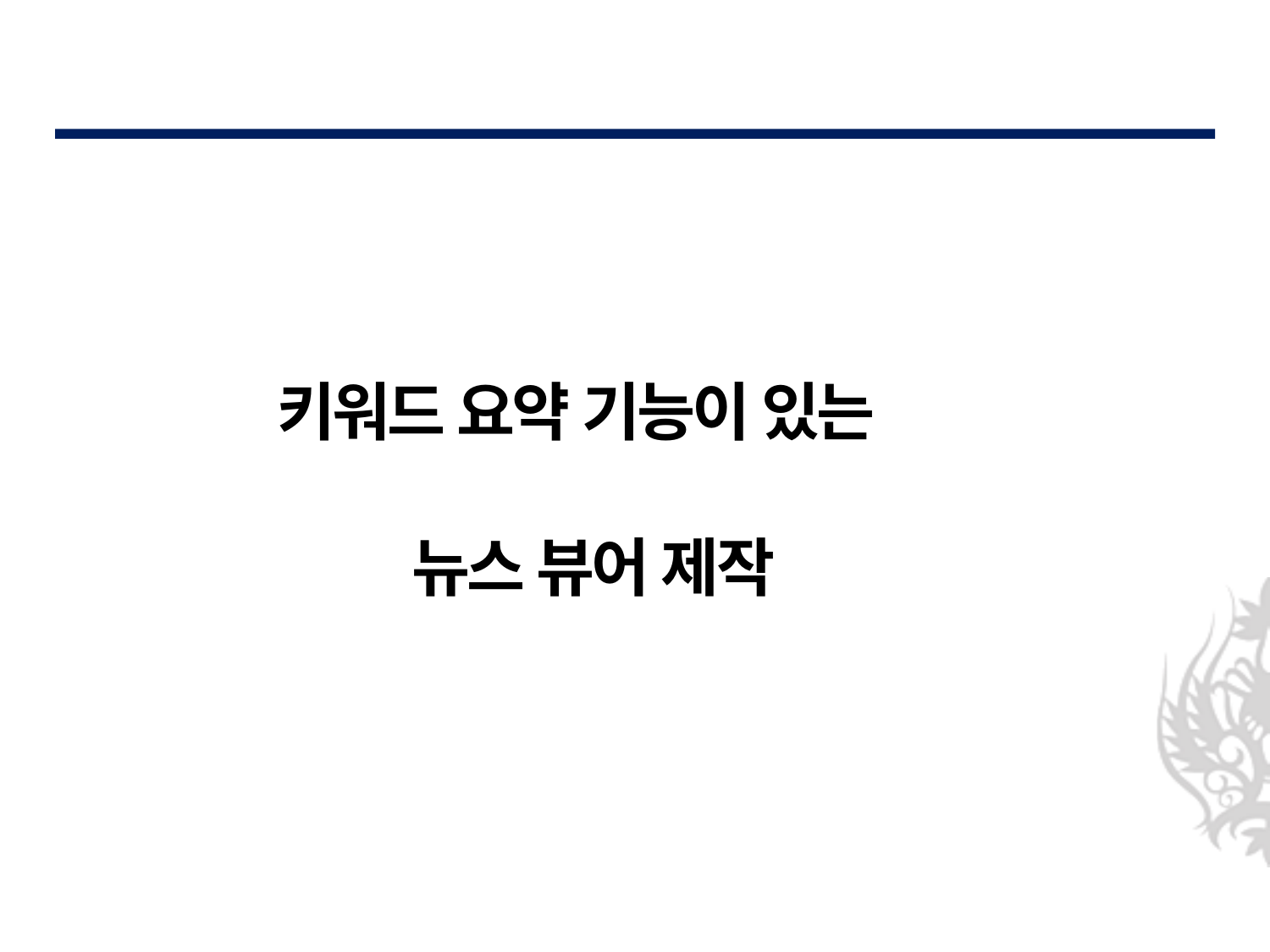

키워드 요약 기능이 있는

        뉴스 뷰어 제작